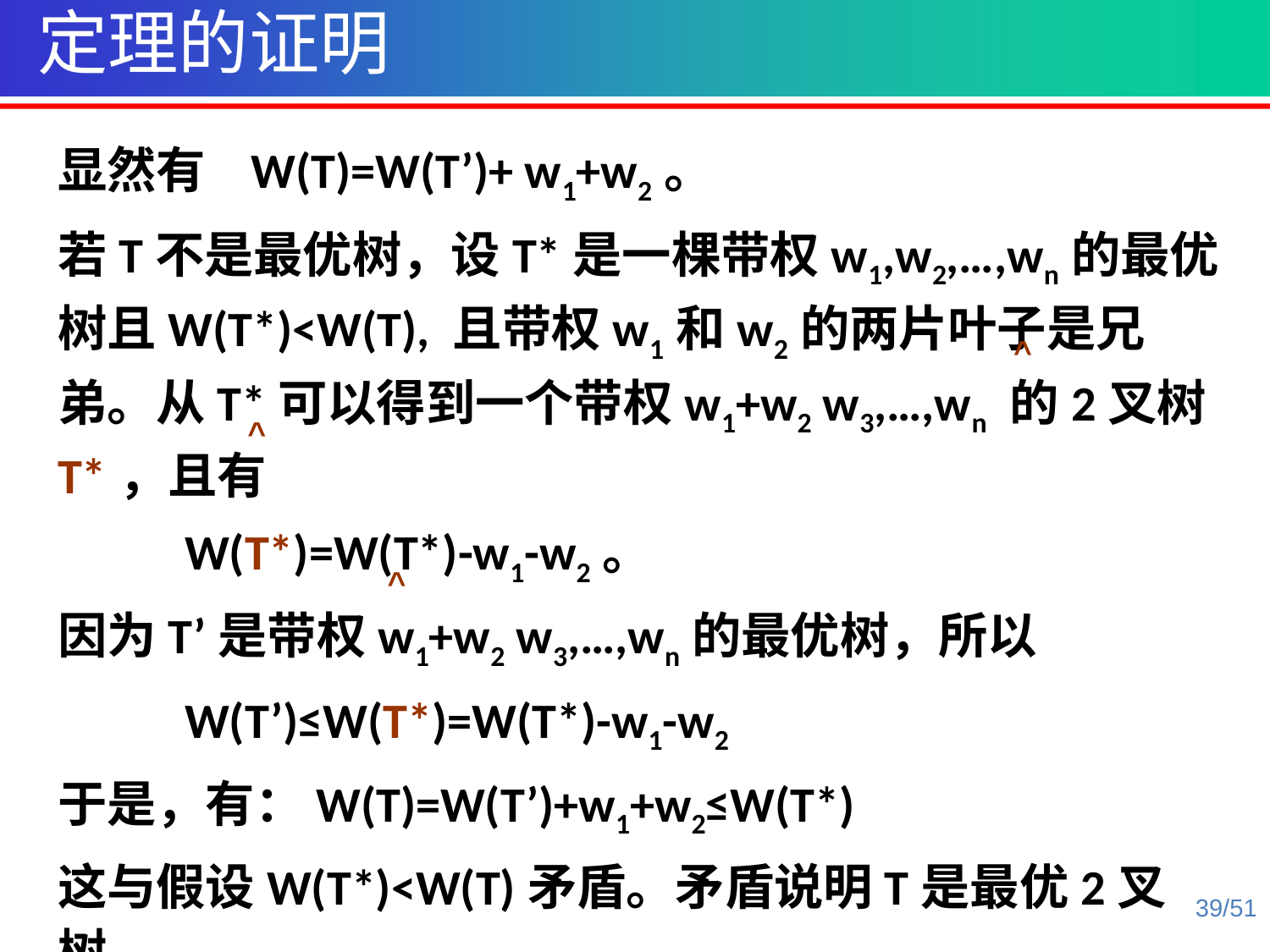

定理的证明
显然有   W(T)=W(T’)+ w1+w2。
若T不是最优树，设T*是一棵带权w1,w2,…,wn的最优树且W(T*)<W(T), 且带权w1和w2的两片叶子是兄弟。从T*可以得到一个带权w1+w2 w3,…,wn 的2叉树 T*，且有
	W(T*)=W(T*)-w1-w2。
因为T’是带权w1+w2 w3,…,wn的最优树，所以
	W(T’)≤W(T*)=W(T*)-w1-w2
于是，有：W(T)=W(T’)+w1+w2≤W(T*)
这与假设W(T*)<W(T)矛盾。矛盾说明T是最优2叉树。
^
^
^
39/51